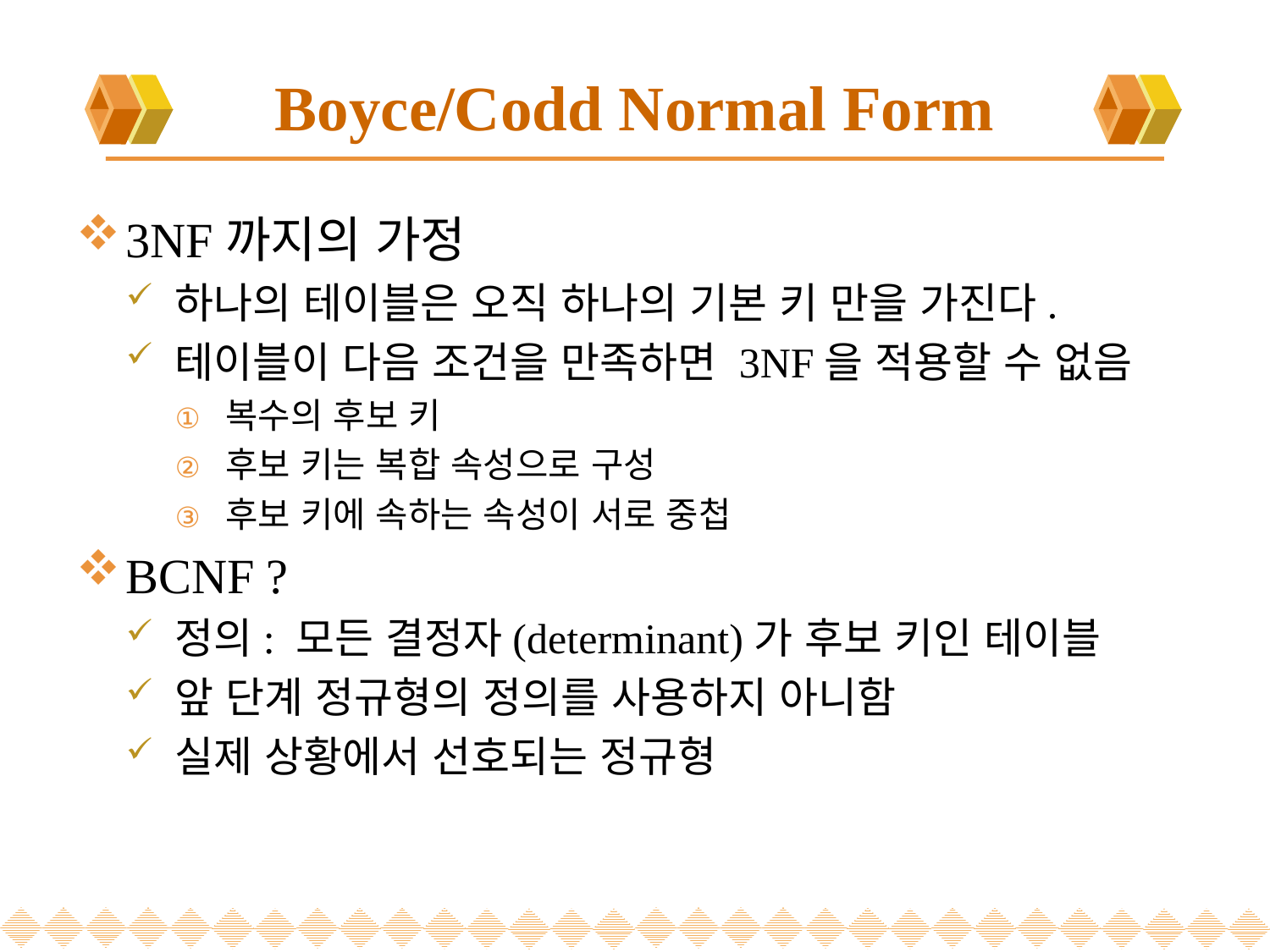

# Boyce/Codd Normal Form
3NF까지의 가정
하나의 테이블은 오직 하나의 기본 키 만을 가진다.
테이블이 다음 조건을 만족하면 3NF을 적용할 수 없음
복수의 후보 키
후보 키는 복합 속성으로 구성
후보 키에 속하는 속성이 서로 중첩
BCNF ?
정의: 모든 결정자(determinant)가 후보 키인 테이블
앞 단계 정규형의 정의를 사용하지 아니함
실제 상황에서 선호되는 정규형